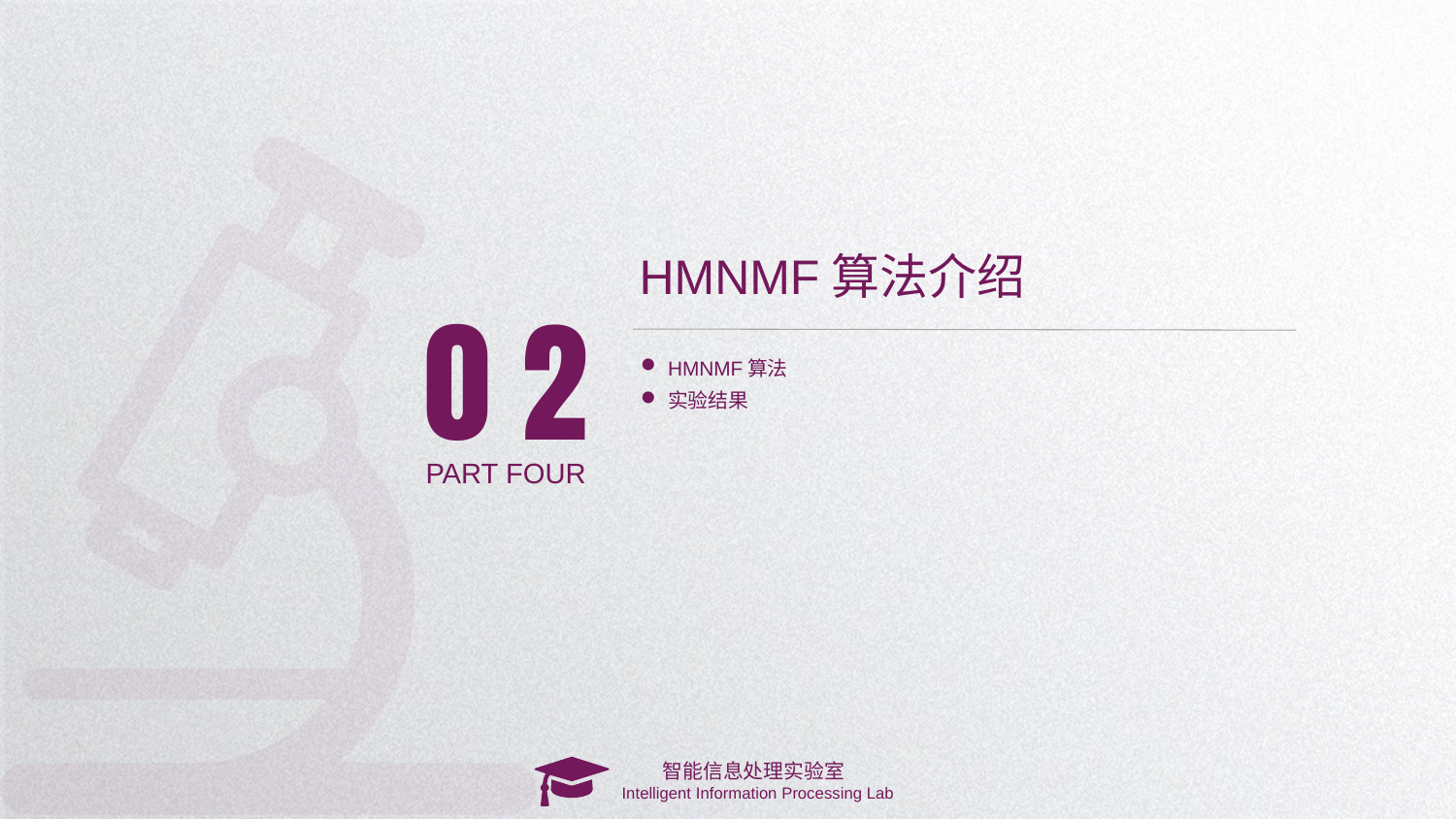

5

HMNMF算法介绍
0 2
HMNMF算法
实验结果
PART FOUR